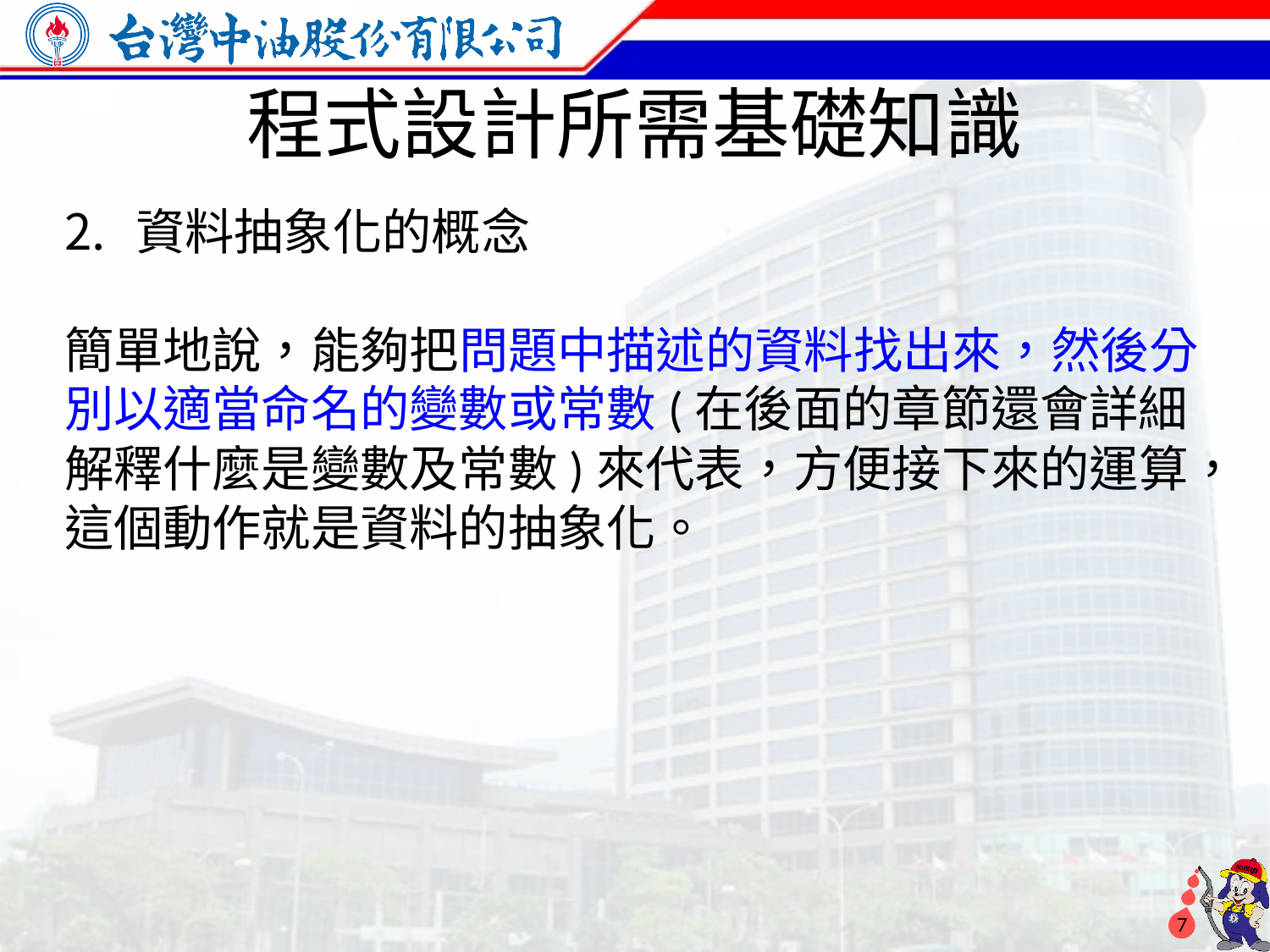

程式設計所需基礎知識
資料抽象化的概念

簡單地說，能夠把問題中描述的資料找出來，然後分別以適當命名的變數或常數(在後面的章節還會詳細解釋什麼是變數及常數)來代表，方便接下來的運算，這個動作就是資料的抽象化。

7